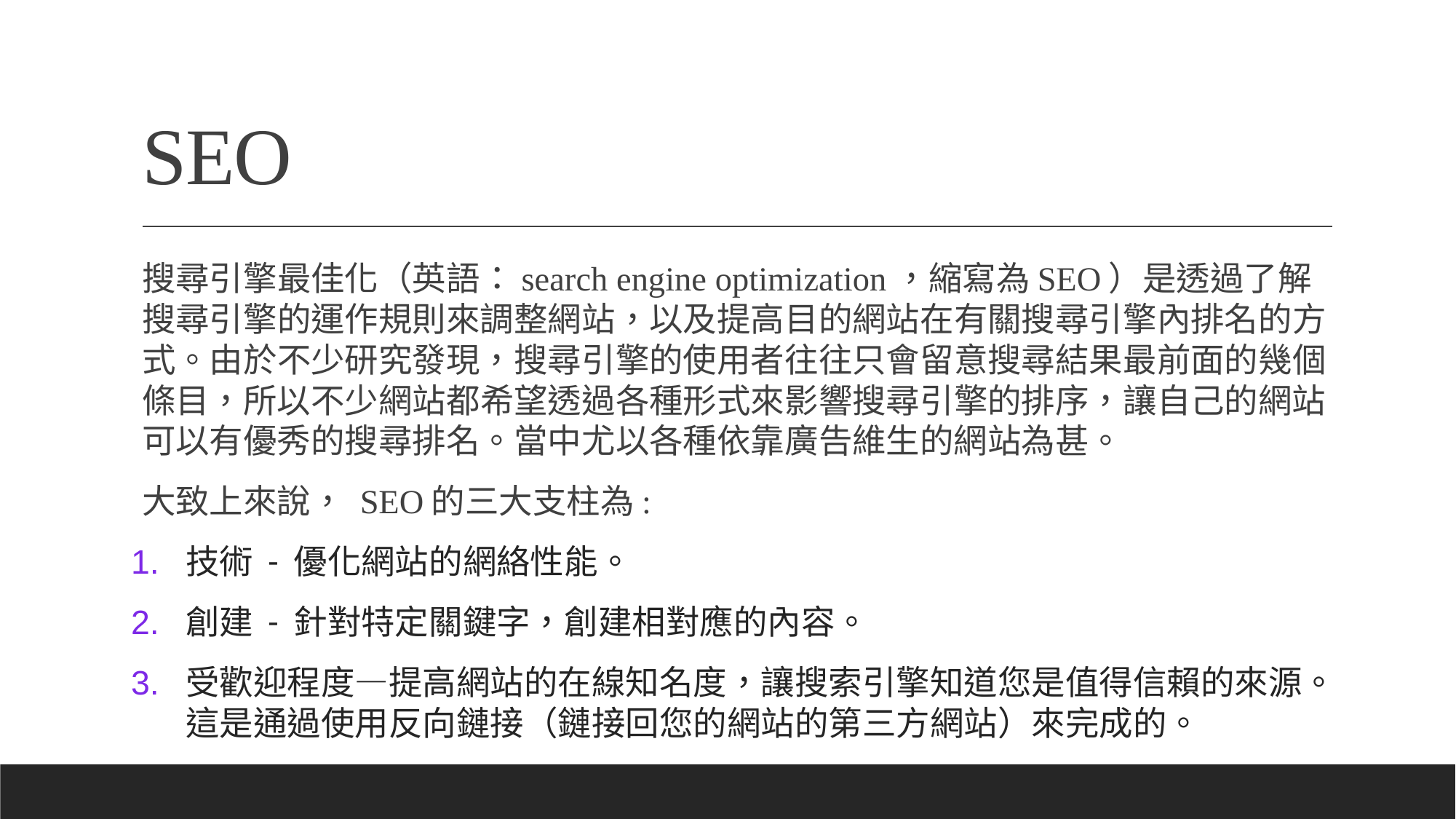

# SEO
搜尋引擎最佳化（英語：search engine optimization，縮寫為SEO）是透過了解搜尋引擎的運作規則來調整網站，以及提高目的網站在有關搜尋引擎內排名的方式。由於不少研究發現，搜尋引擎的使用者往往只會留意搜尋結果最前面的幾個條目，所以不少網站都希望透過各種形式來影響搜尋引擎的排序，讓自己的網站可以有優秀的搜尋排名。當中尤以各種依靠廣告維生的網站為甚。
大致上來說， SEO的三大支柱為:
技術 - 優化網站的網絡性能。
創建 - 針對特定關鍵字，創建相對應的內容。
受歡迎程度—提高網站的在線知名度，讓搜索引擎知道您是值得信賴的來源。這是通過使用反向鏈接（鏈接回您的網站的第三方網站）來完成的。